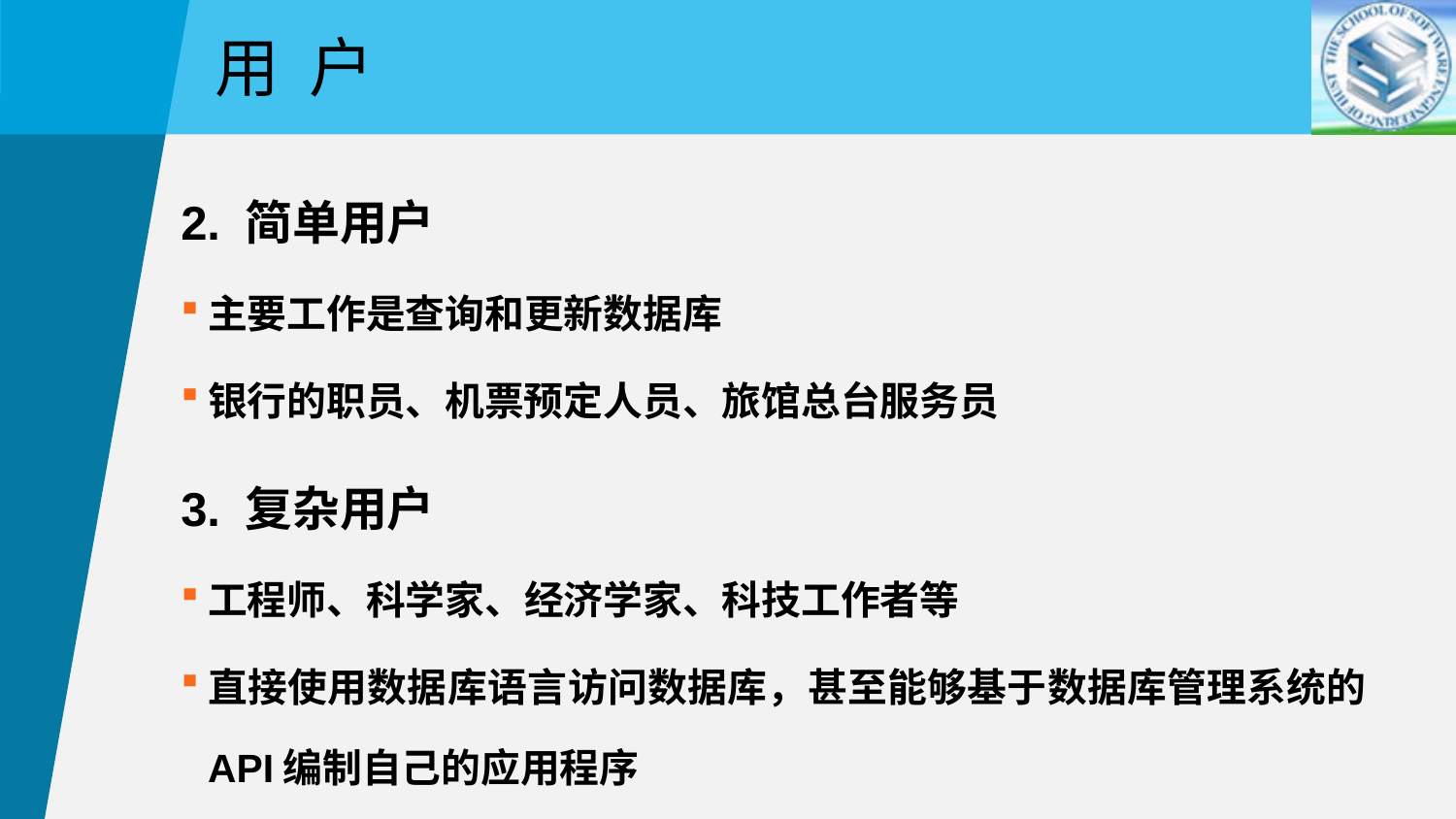

用  户
2. 简单用户
主要工作是查询和更新数据库
银行的职员、机票预定人员、旅馆总台服务员
3. 复杂用户
工程师、科学家、经济学家、科技工作者等
直接使用数据库语言访问数据库，甚至能够基于数据库管理系统的API编制自己的应用程序